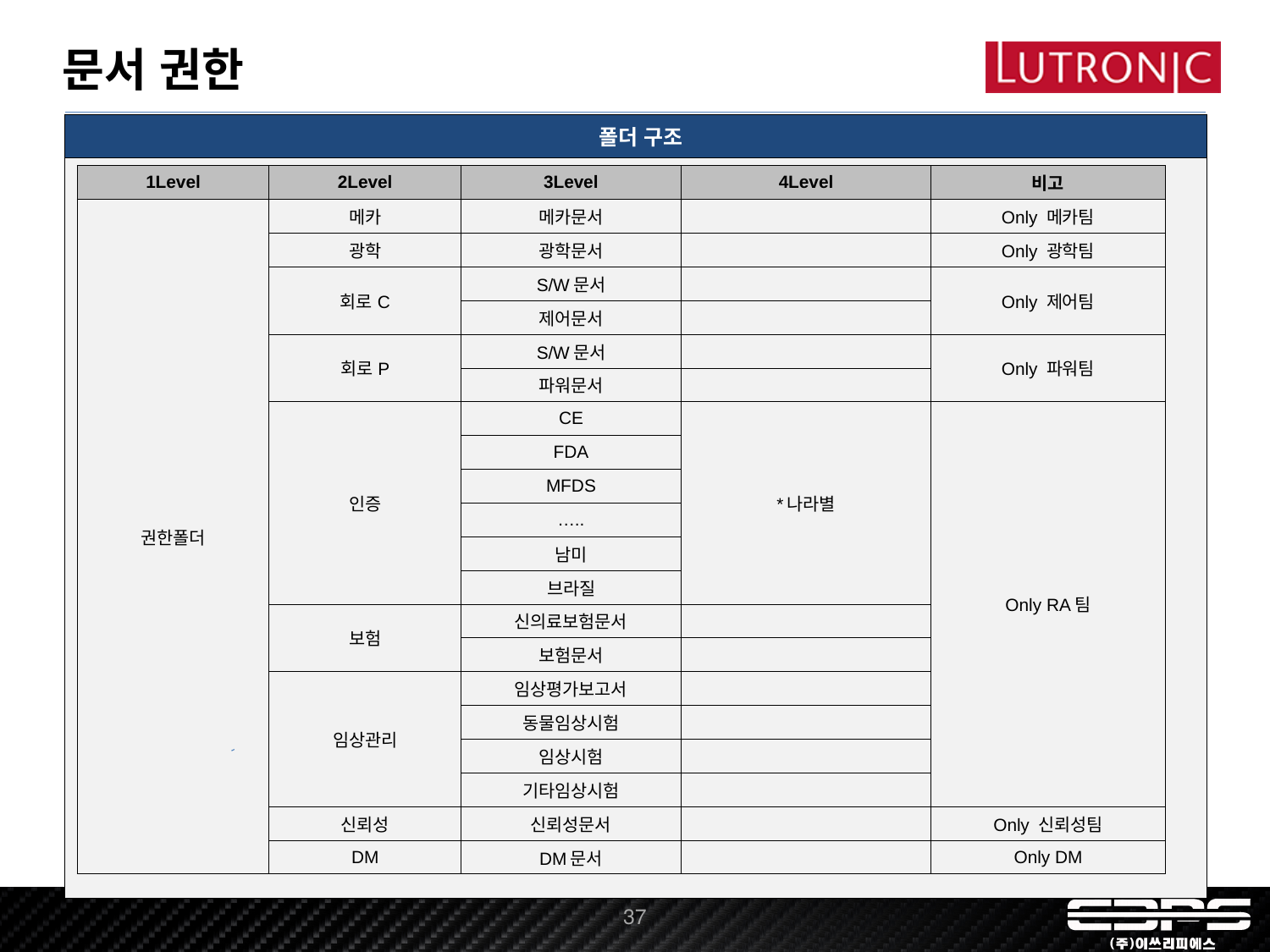

문서 권한
| 폴더 구조 |
| --- |
|  |
| 1Level | 2Level | 3Level | 4Level | 비고 |
| --- | --- | --- | --- | --- |
| 권한폴더 | 메카 | 메카문서 |  | Only 메카팀 |
|  | 광학 | 광학문서 |  | Only 광학팀 |
|  | 회로C | S/W문서 |  | Only 제어팀 |
|  |  | 제어문서 |  |  |
|  | 회로P | S/W문서 |  | Only 파워팀 |
|  |  | 파워문서 |  |  |
|  | 인증 | CE | \*나라별 | Only RA팀 |
|  |  | FDA |  |  |
|  |  | MFDS |  |  |
|  |  | ….. |  |  |
|  |  | 남미 |  |  |
|  |  | 브라질 |  |  |
|  | 보험 | 신의료보험문서 |  |  |
|  |  | 보험문서 |  |  |
|  | 임상관리 | 임상평가보고서 |  |  |
|  |  | 동물임상시험 |  |  |
|  |  | 임상시험 |  |  |
|  |  | 기타임상시험 |  |  |
|  | 신뢰성 | 신뢰성문서 |  | Only 신뢰성팀 |
|  | DM | DM문서 |  | Only DM |